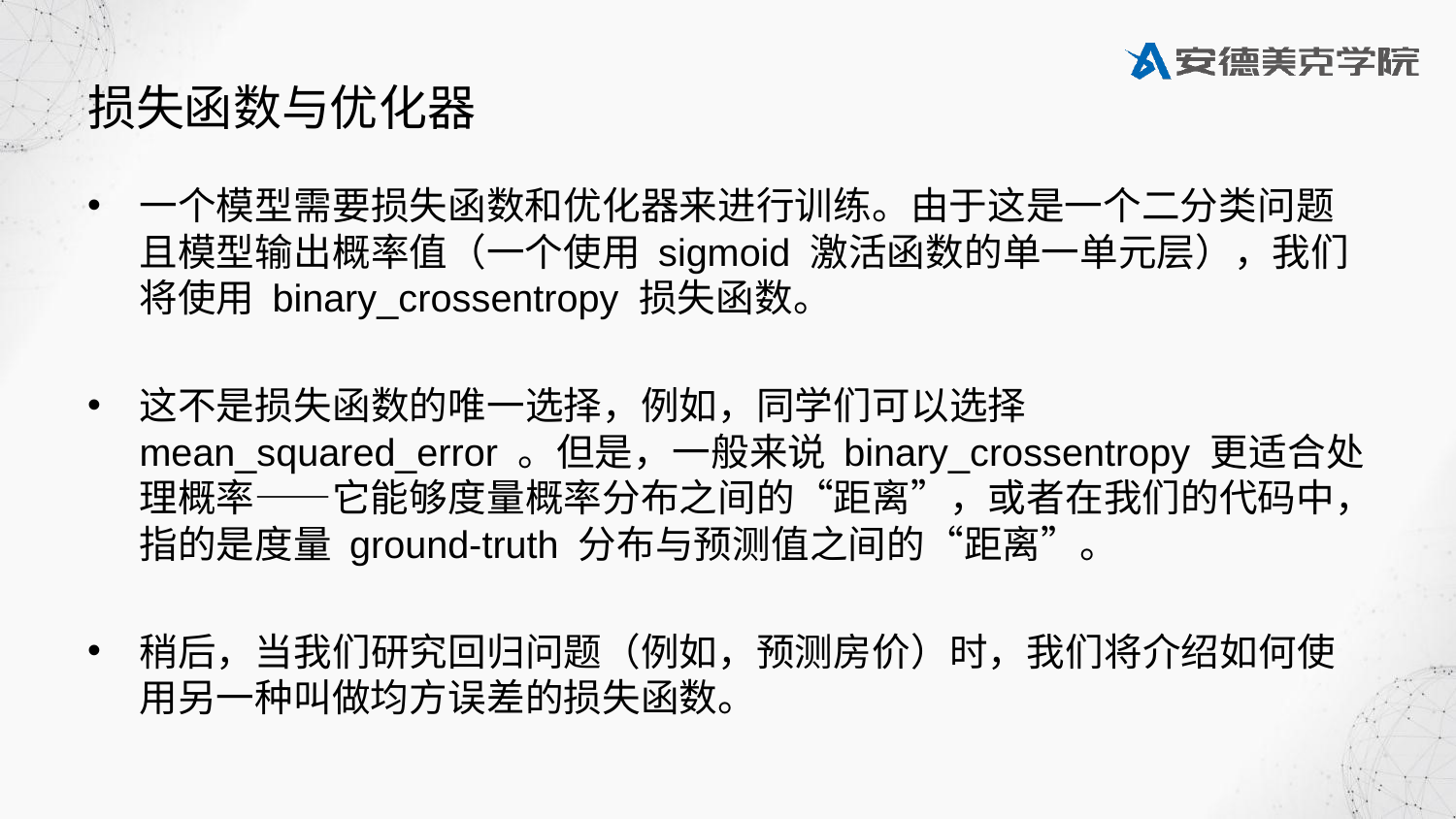

# 损失函数与优化器
一个模型需要损失函数和优化器来进行训练。由于这是一个二分类问题且模型输出概率值（一个使用 sigmoid 激活函数的单一单元层），我们将使用 binary_crossentropy 损失函数。

这不是损失函数的唯一选择，例如，同学们可以选择 mean_squared_error 。但是，一般来说 binary_crossentropy 更适合处理概率——它能够度量概率分布之间的“距离”，或者在我们的代码中，指的是度量 ground-truth 分布与预测值之间的“距离”。

稍后，当我们研究回归问题（例如，预测房价）时，我们将介绍如何使用另一种叫做均方误差的损失函数。